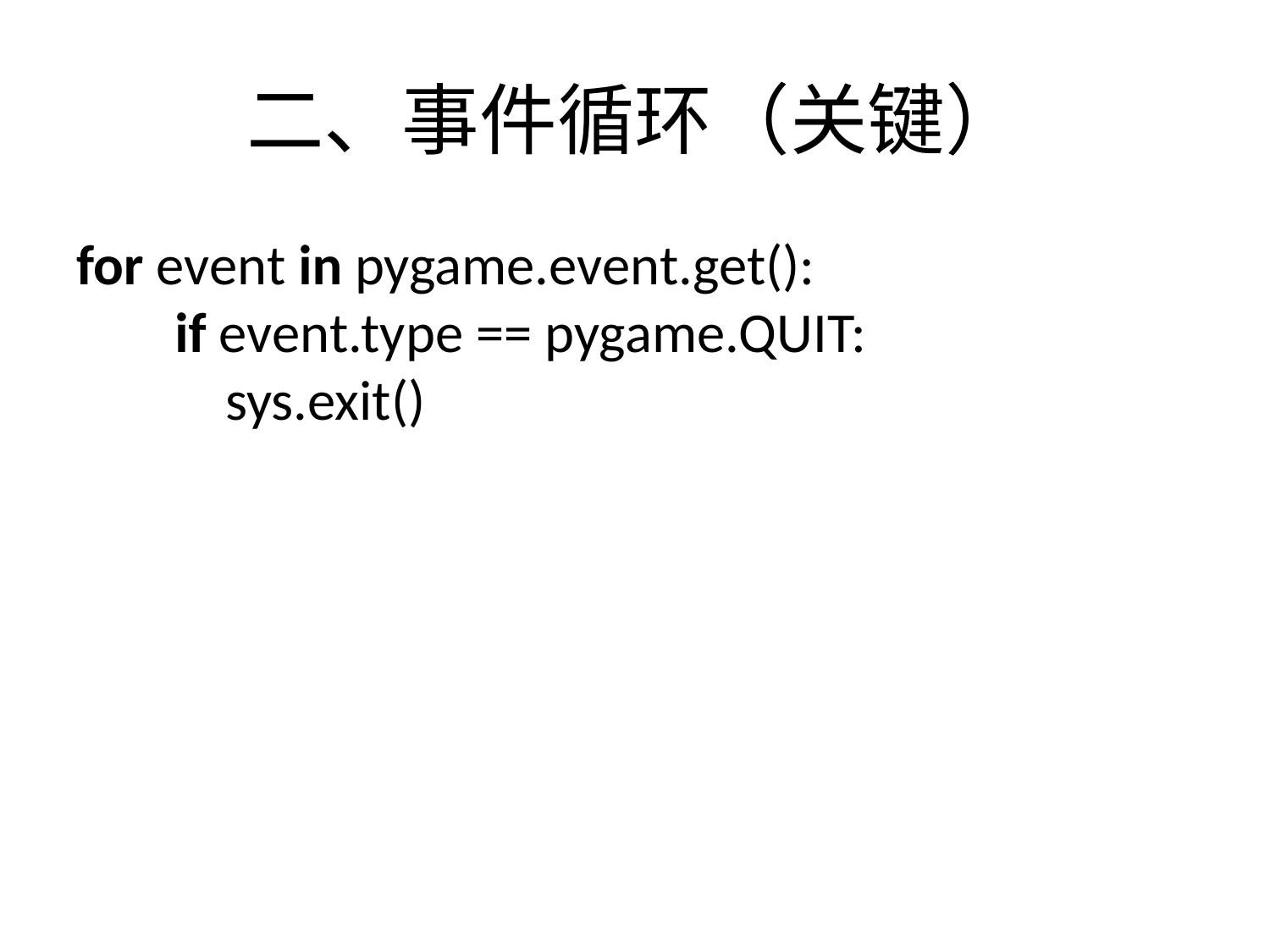

# 二、事件循环（关键）
for event in pygame.event.get():
    if event.type == pygame.QUIT:
        sys.exit()